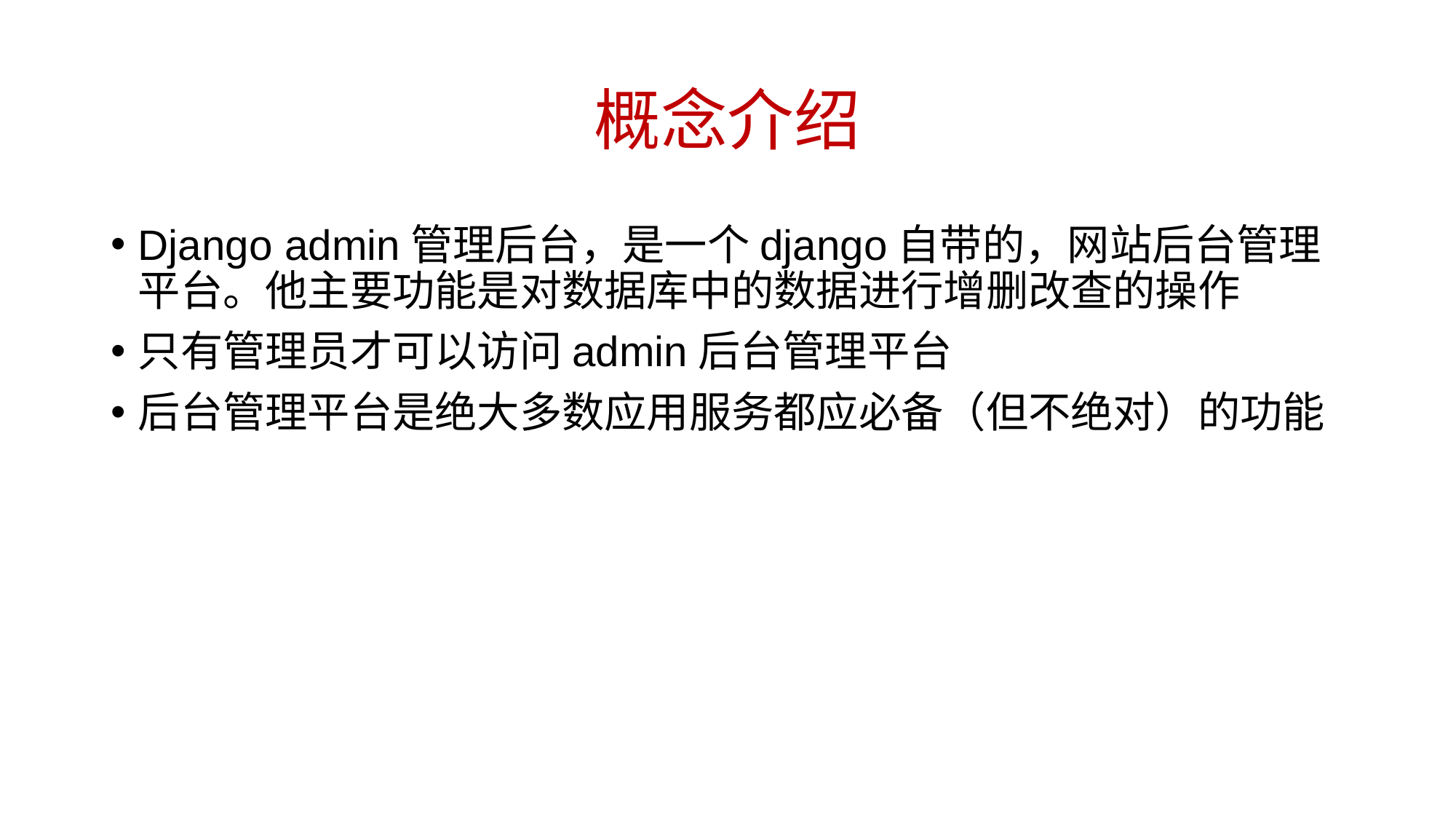

# 概念介绍
Django admin管理后台，是一个django自带的，网站后台管理平台。他主要功能是对数据库中的数据进行增删改查的操作
只有管理员才可以访问admin后台管理平台
后台管理平台是绝大多数应用服务都应必备（但不绝对）的功能